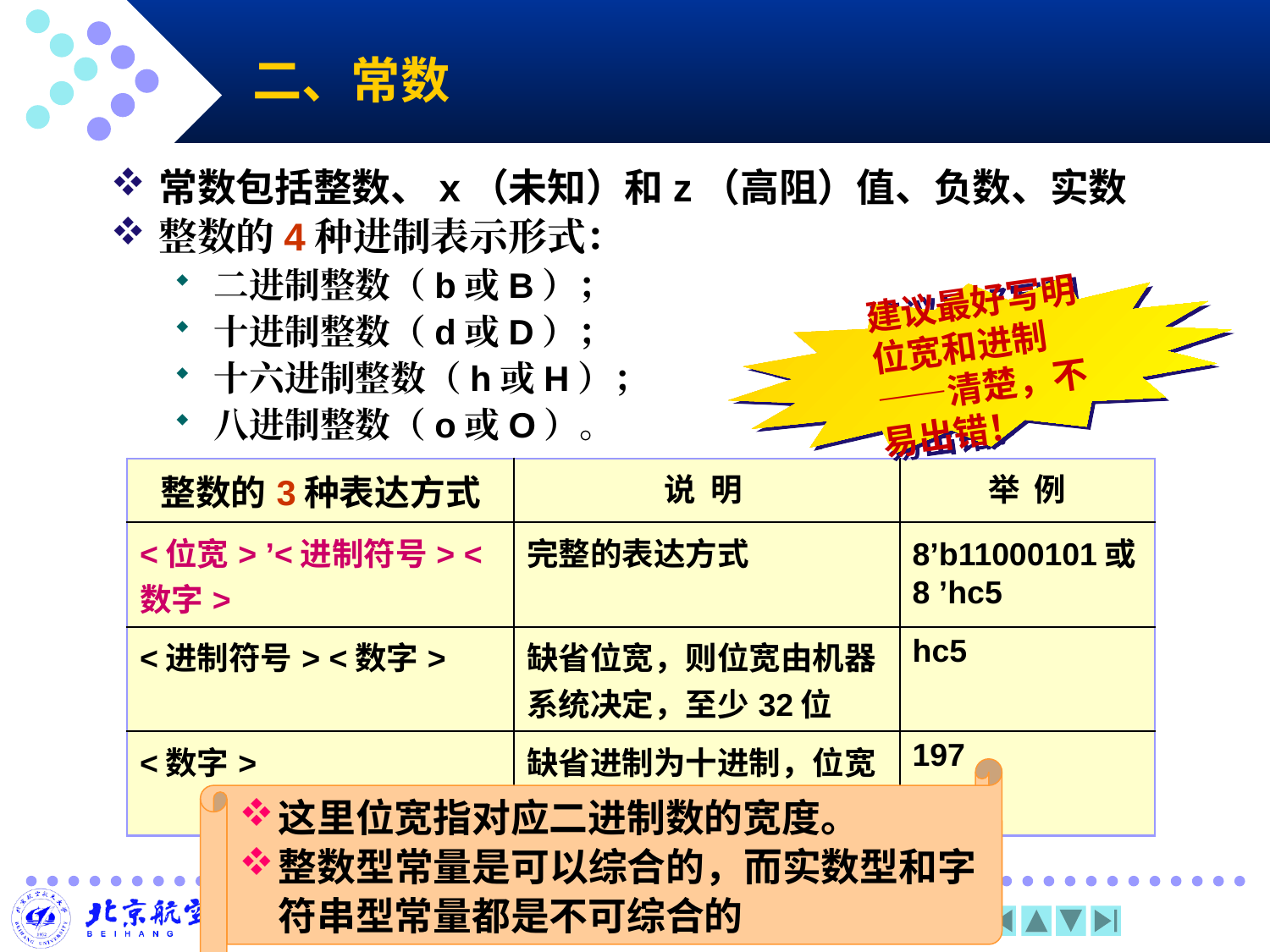

# 二、常数
常数包括整数、x（未知）和z（高阻）值、负数、实数
整数的4种进制表示形式：
二进制整数（b或B）；
十进制整数（d或D）；
十六进制整数（h或H）；
八进制整数（o或O）。
建议最好写明位宽和进制——清楚，不易出错！
| 整数的3种表达方式 | 说 明 | 举 例 |
| --- | --- | --- |
| <位宽> ’<进制符号> <数字> | 完整的表达方式 | 8’b11000101或8 ’hc5 |
| <进制符号> <数字> | 缺省位宽，则位宽由机器系统决定，至少32位 | hc5 |
| <数字> | 缺省进制为十进制，位宽默认为32位 | 197 |
这里位宽指对应二进制数的宽度。
整数型常量是可以综合的，而实数型和字符串型常量都是不可综合的
24